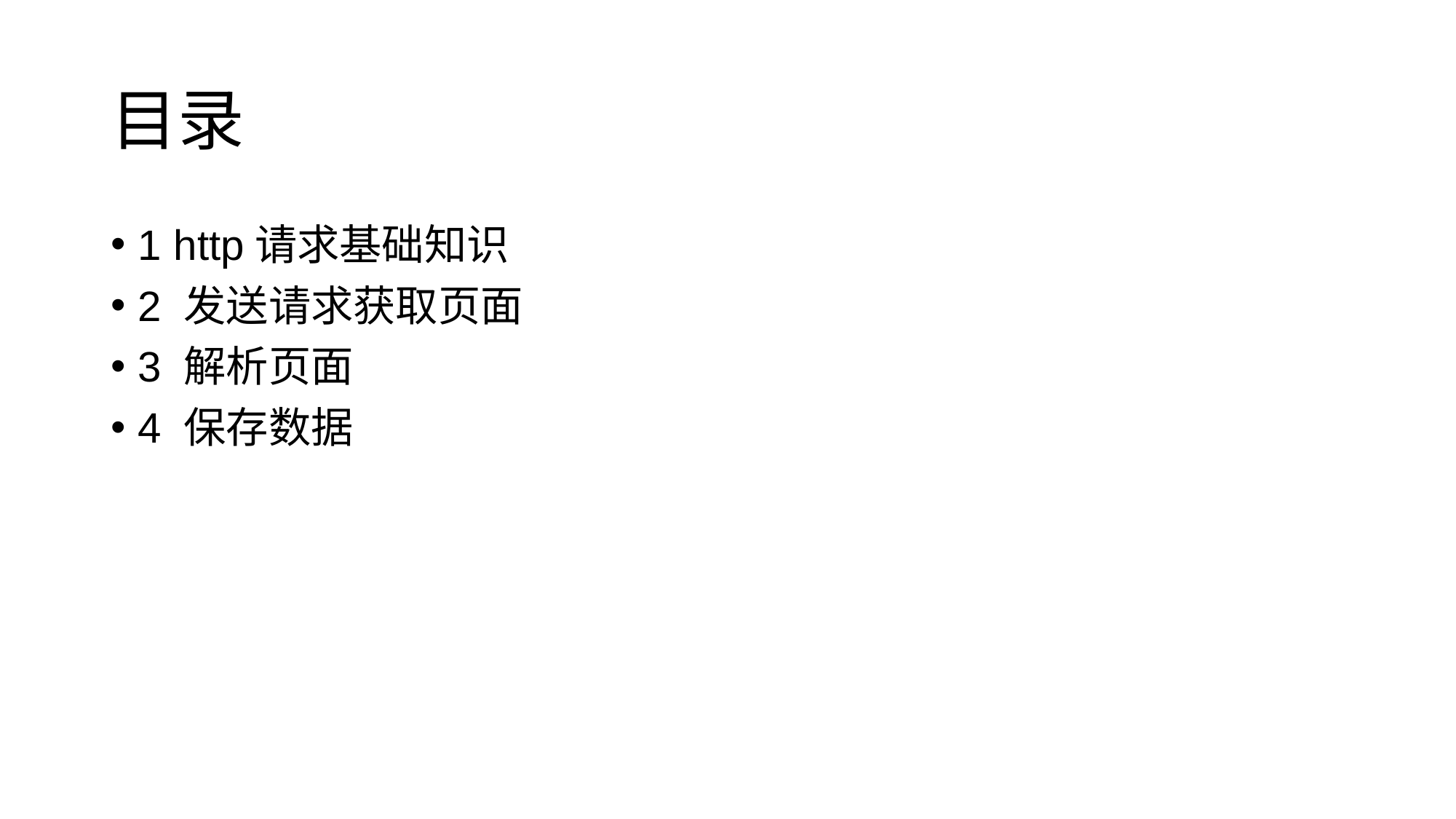

# 目录
1 http请求基础知识
2 发送请求获取页面
3 解析页面
4 保存数据